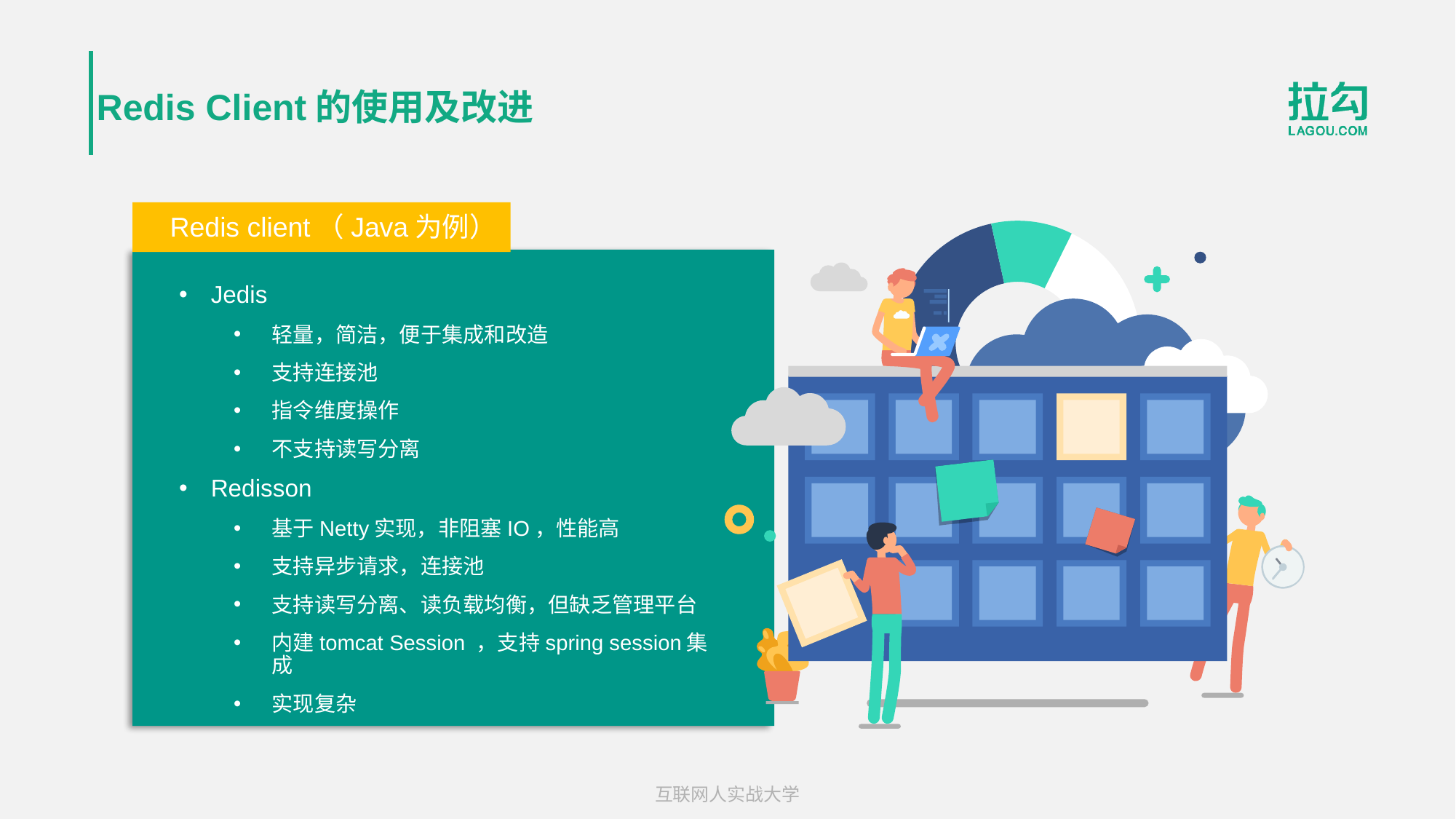

# Redis Client的使用及改进

Redis client（Java为例）

Jedis
轻量，简洁，便于集成和改造
支持连接池
指令维度操作
不支持读写分离
Redisson
基于Netty实现，非阻塞IO，性能高
支持异步请求，连接池
支持读写分离、读负载均衡，但缺乏管理平台
内建tomcat Session ，支持spring session集成
实现复杂